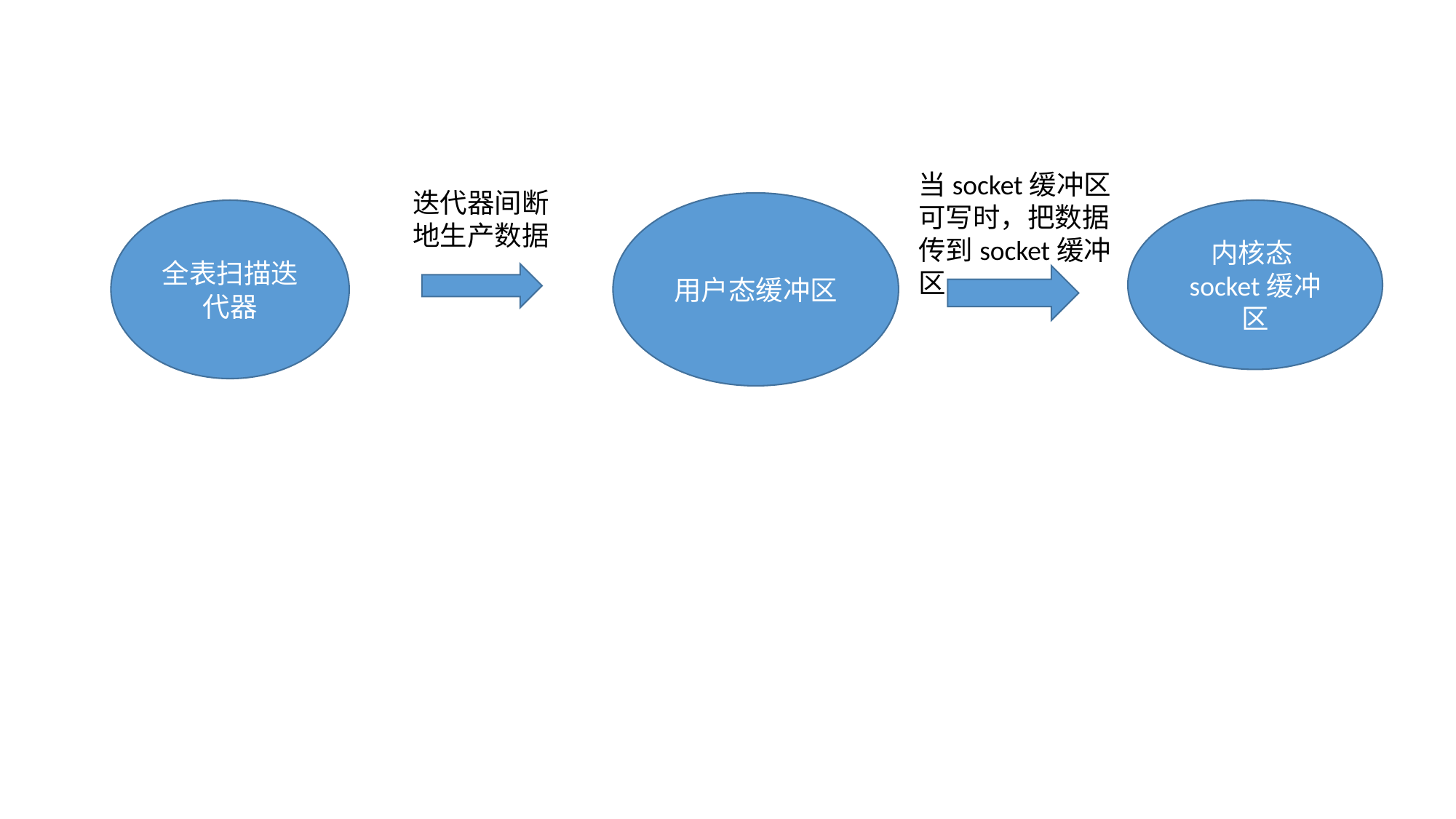

当socket缓冲区可写时，把数据传到socket缓冲区
迭代器间断地生产数据
用户态缓冲区
全表扫描迭代器
内核态socket缓冲区